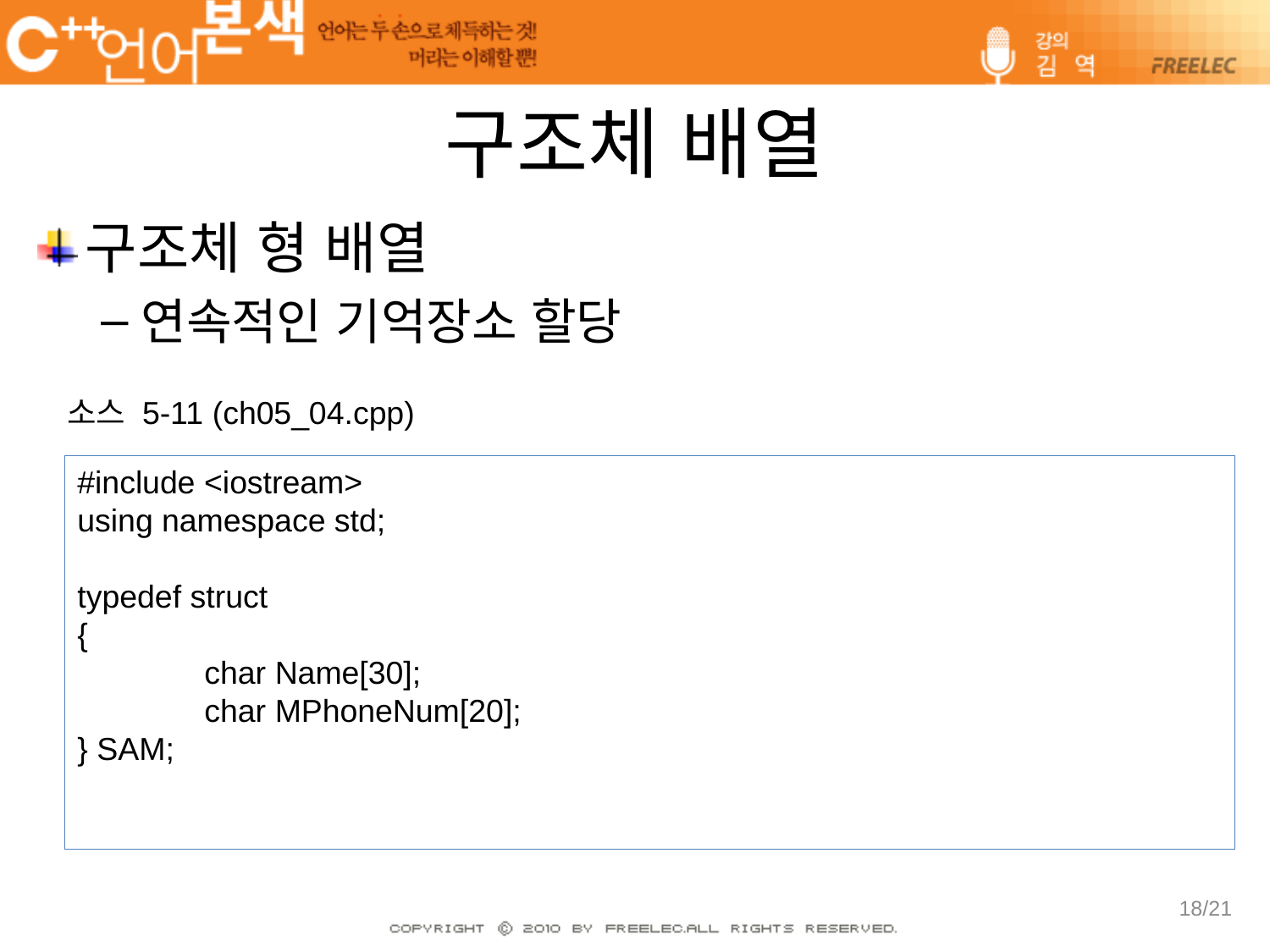

# 구조체 배열
구조체 형 배열
연속적인 기억장소 할당
소스 5-11 (ch05_04.cpp)
#include <iostream>
using namespace std;

typedef struct
{
	char Name[30];
	char MPhoneNum[20];
} SAM;

18/21